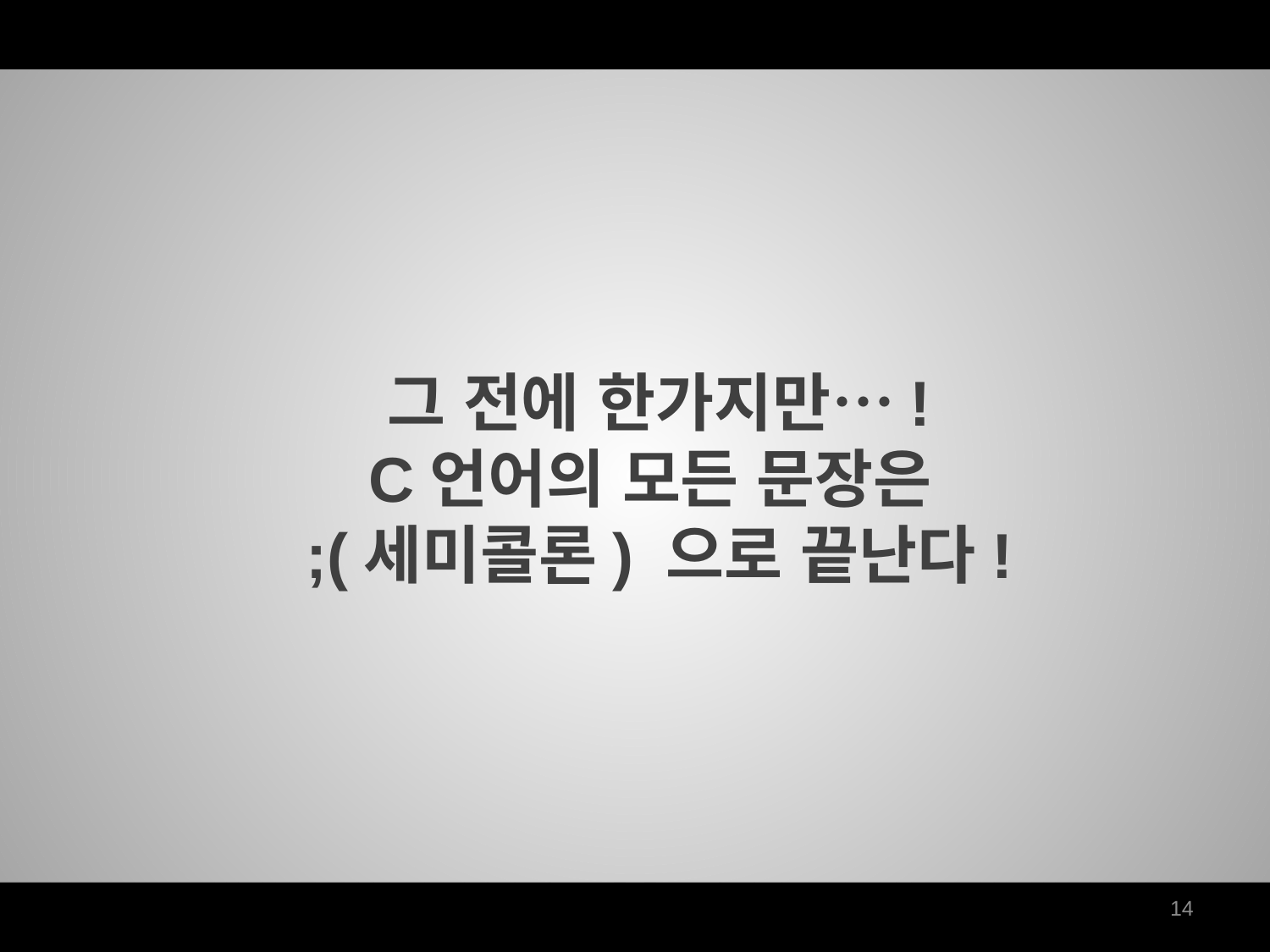

그 전에 한가지만…!
C언어의 모든 문장은
;(세미콜론) 으로 끝난다!
14